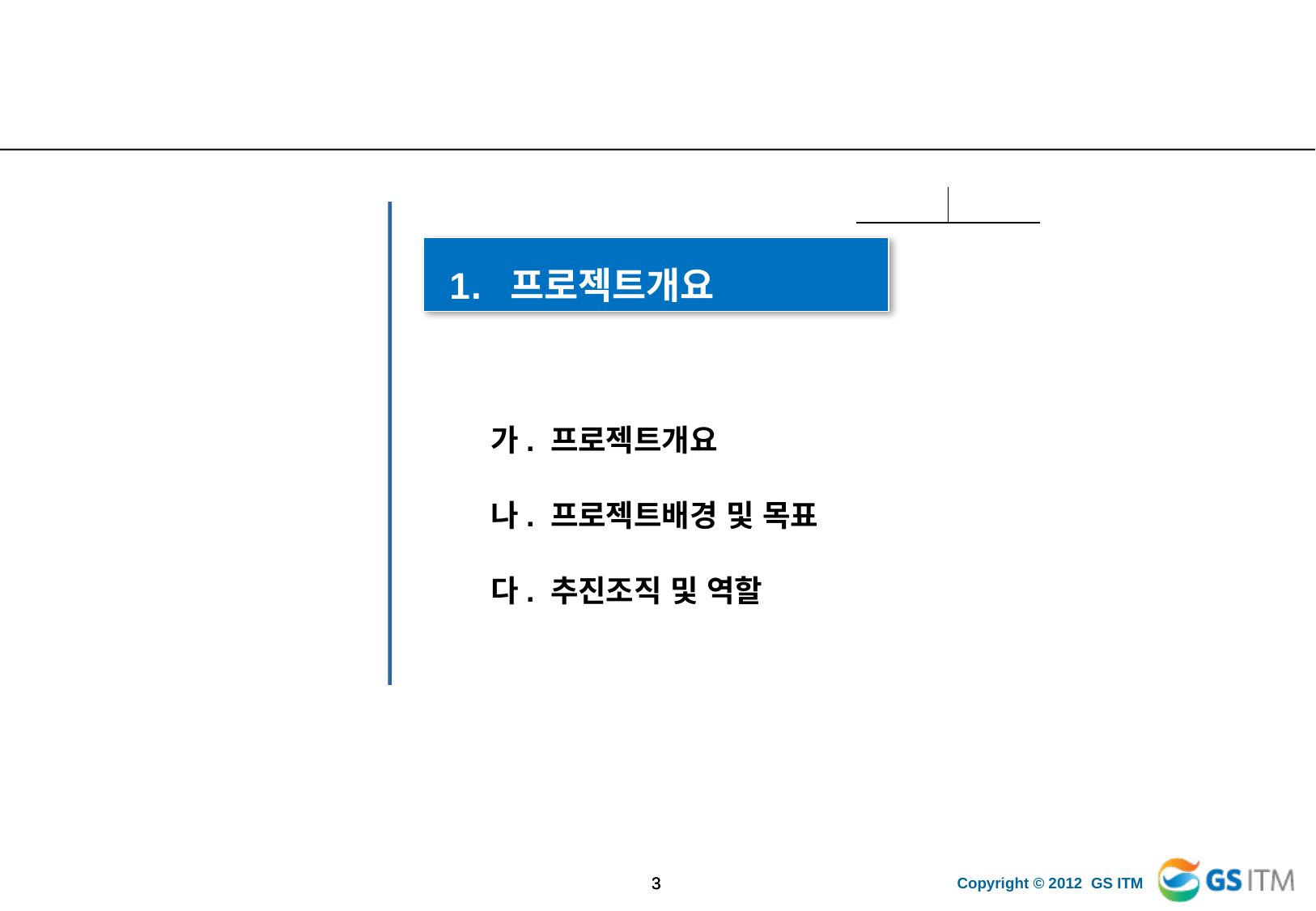

프로젝트개요

    가. 프로젝트개요
    나. 프로젝트배경 및 목표
    다. 추진조직 및 역할

3
3
3